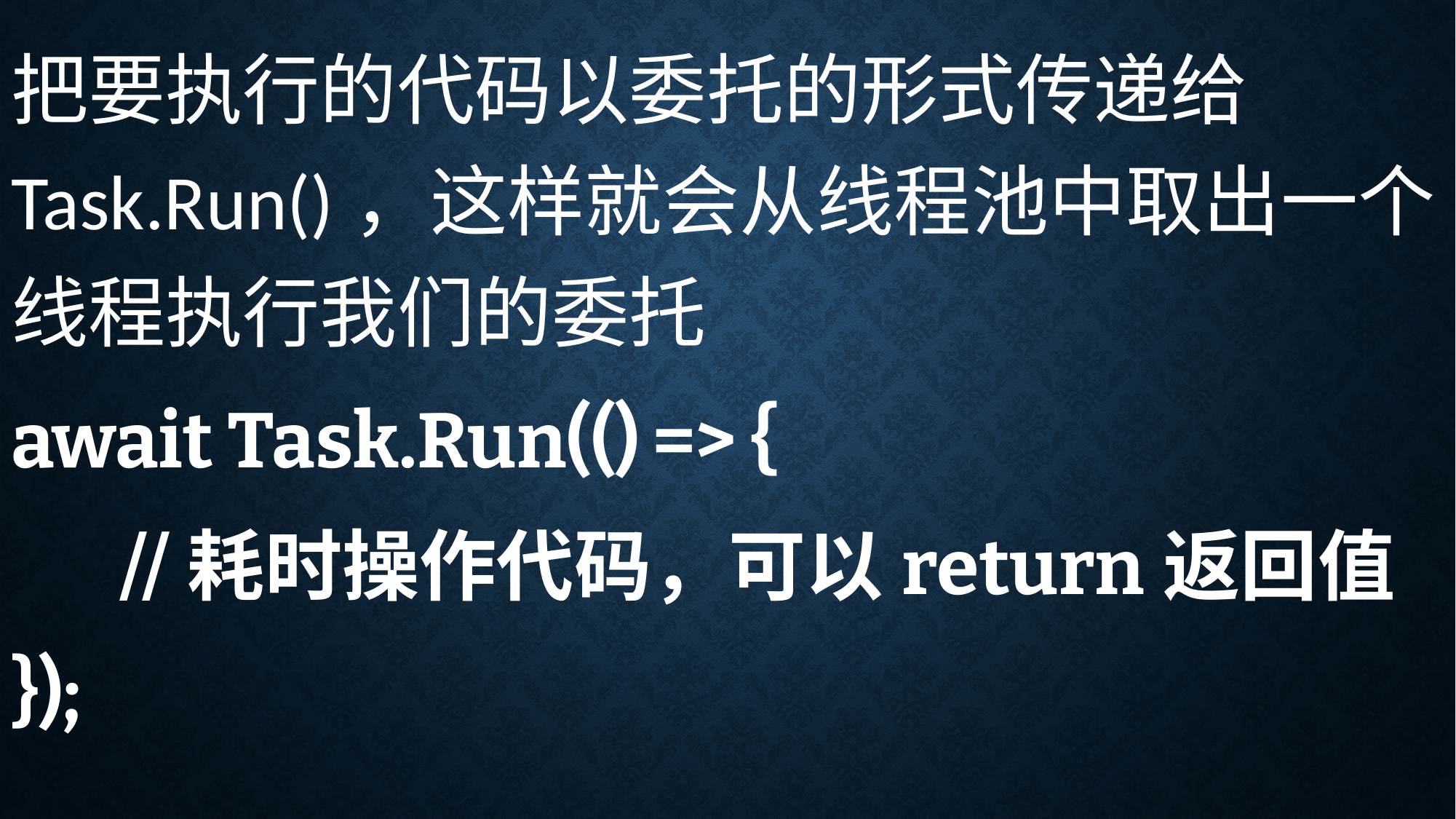

把要执行的代码以委托的形式传递给Task.Run()，这样就会从线程池中取出一个线程执行我们的委托
await Task.Run(() => {
	//耗时操作代码，可以return返回值
});